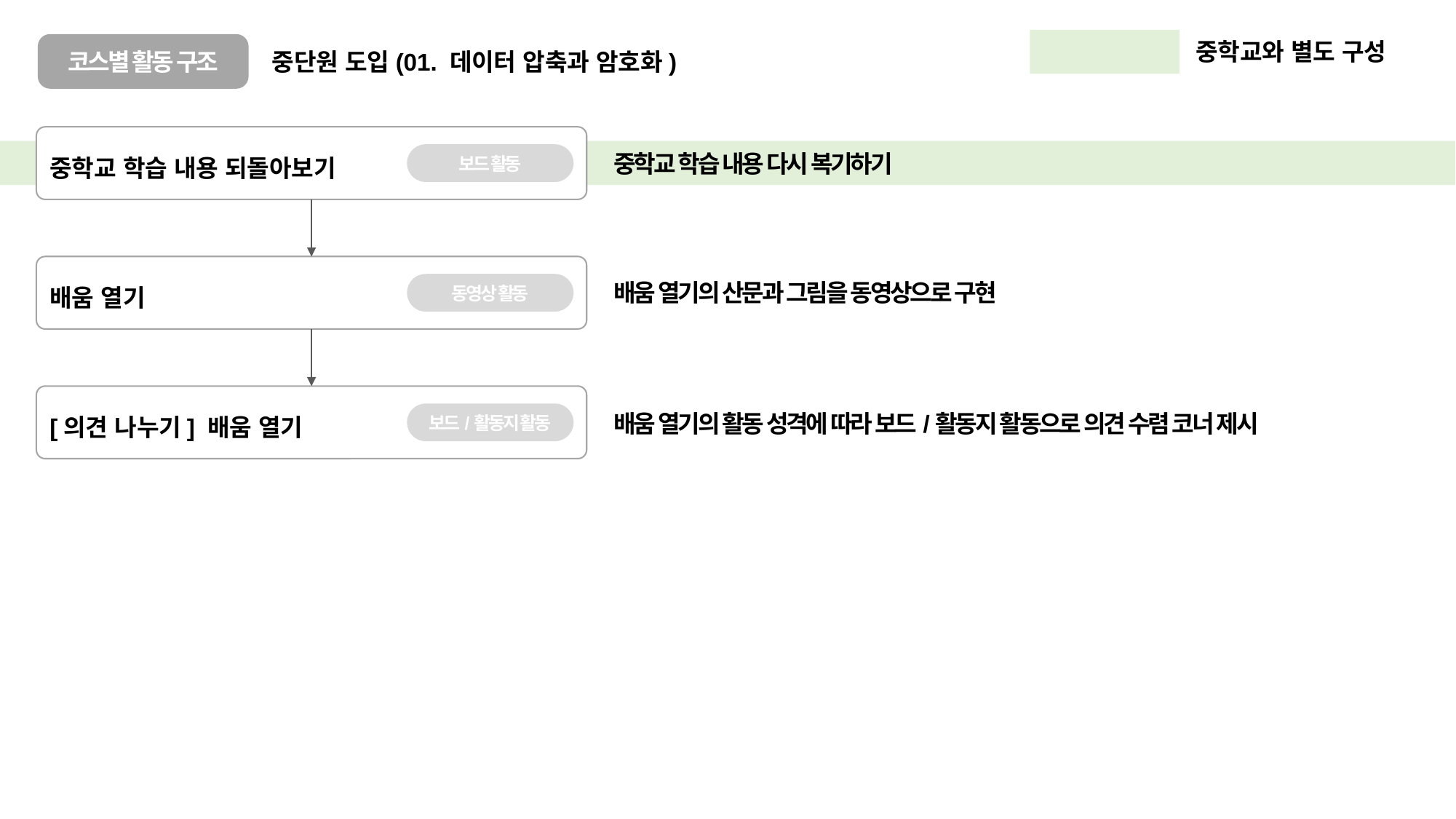

중학교와 별도 구성
코스별 활동 구조
중단원 도입(01. 데이터 압축과 암호화)
중학교 학습 내용 되돌아보기

중학교 학습 내용 다시 복기하기
보드 활동
배움 열기
배움 열기의 산문과 그림을 동영상으로 구현
동영상 활동
[의견 나누기] 배움 열기
보드/활동지 활동
배움 열기의 활동 성격에 따라 보드/활동지 활동으로 의견 수렴 코너 제시